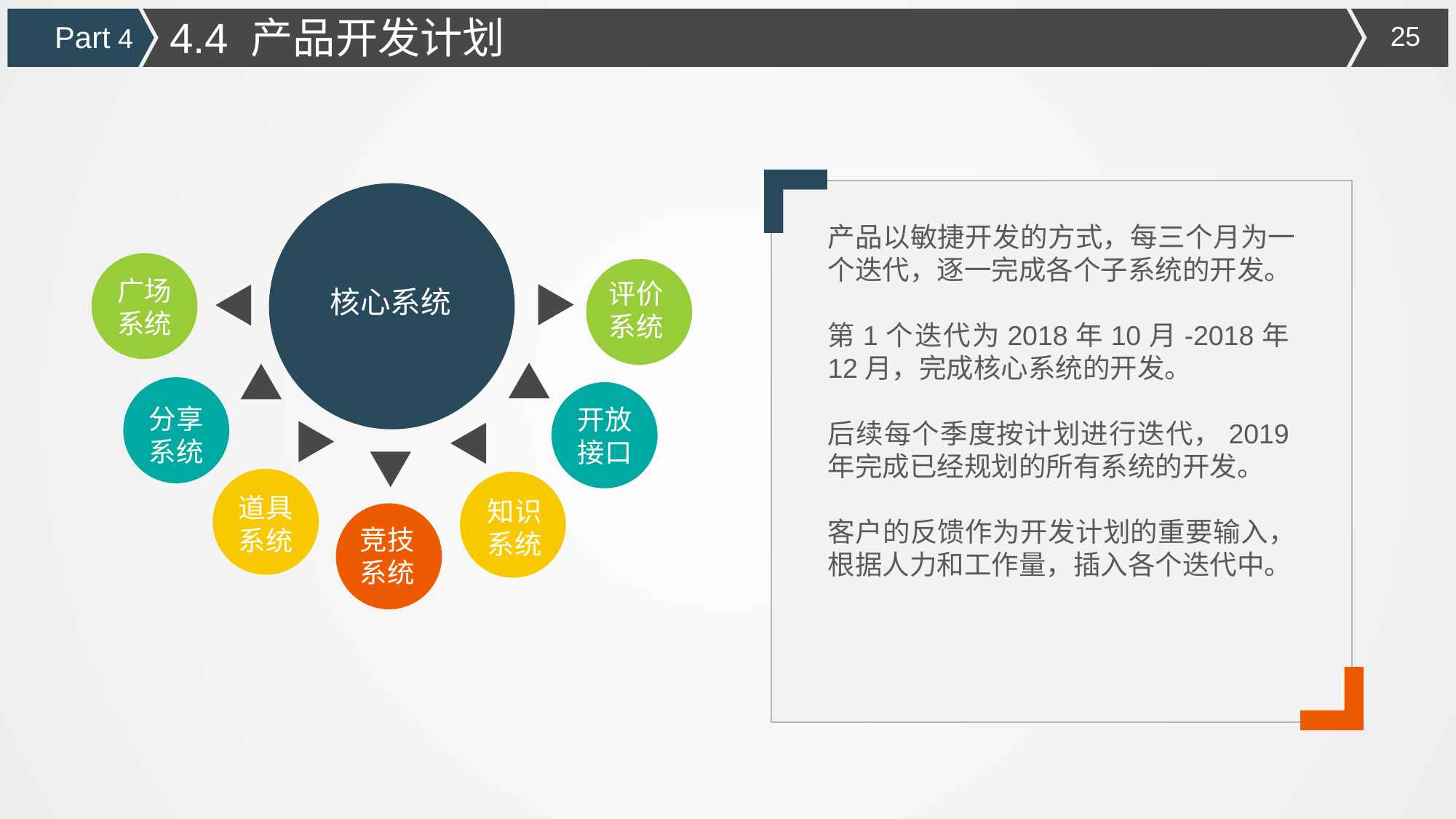

4.4 产品开发计划
Part 4

核心系统
产品以敏捷开发的方式，每三个月为一个迭代，逐一完成各个子系统的开发。

第1个迭代为2018年10月-2018年12月，完成核心系统的开发。

后续每个季度按计划进行迭代，2019年完成已经规划的所有系统的开发。

客户的反馈作为开发计划的重要输入，根据人力和工作量，插入各个迭代中。

广场系统

评价系统

分享系统

开放
接口

道具系统

知识
系统

竞技
系统